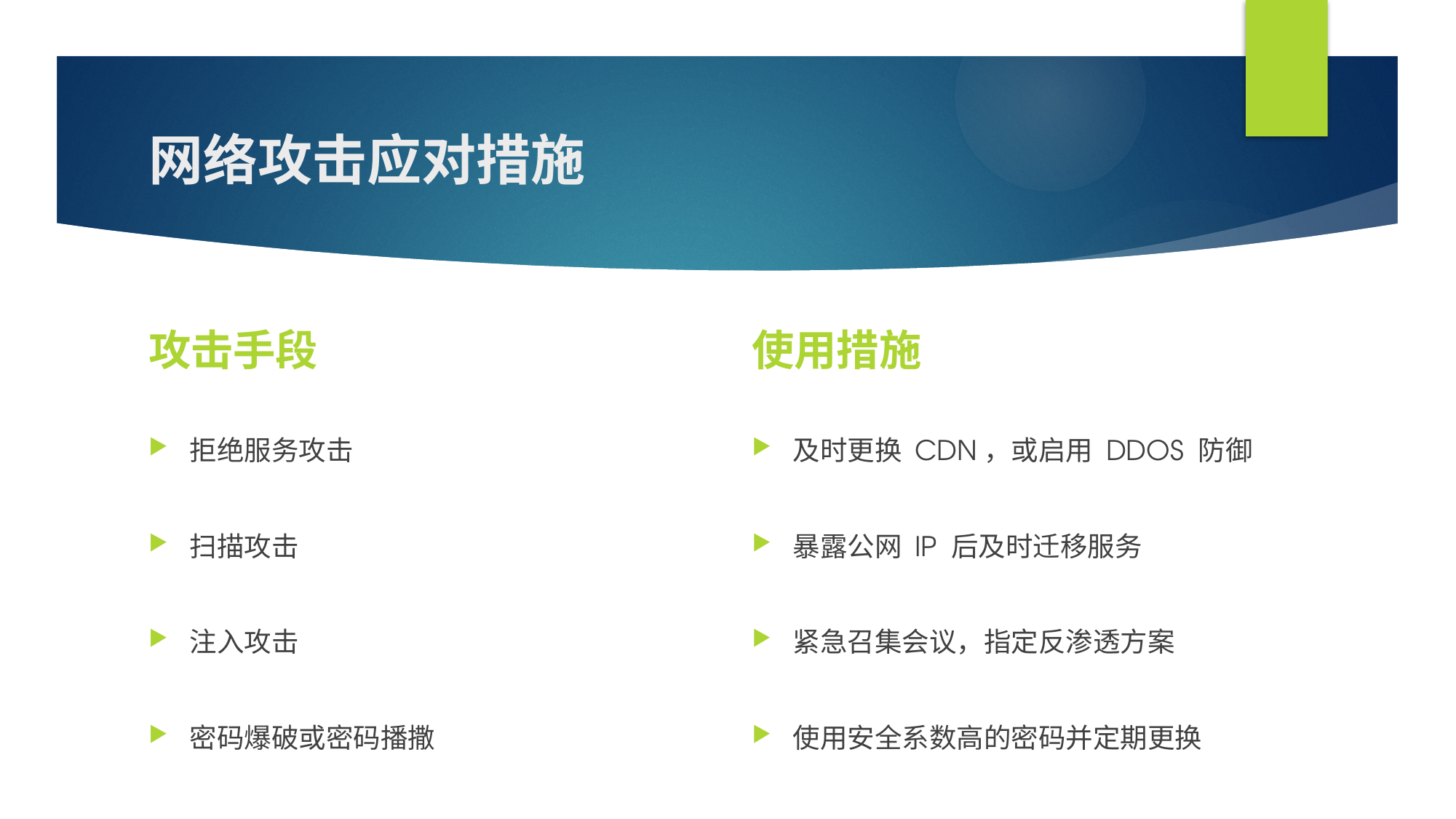

# 网络攻击应对措施
攻击手段
使用措施

拒绝服务攻击

扫描攻击

注入攻击

密码爆破或密码播撒

及时更换 CDN，或启用 DDOS 防御

暴露公网 IP 后及时迁移服务

紧急召集会议，指定反渗透方案

使用安全系数高的密码并定期更换